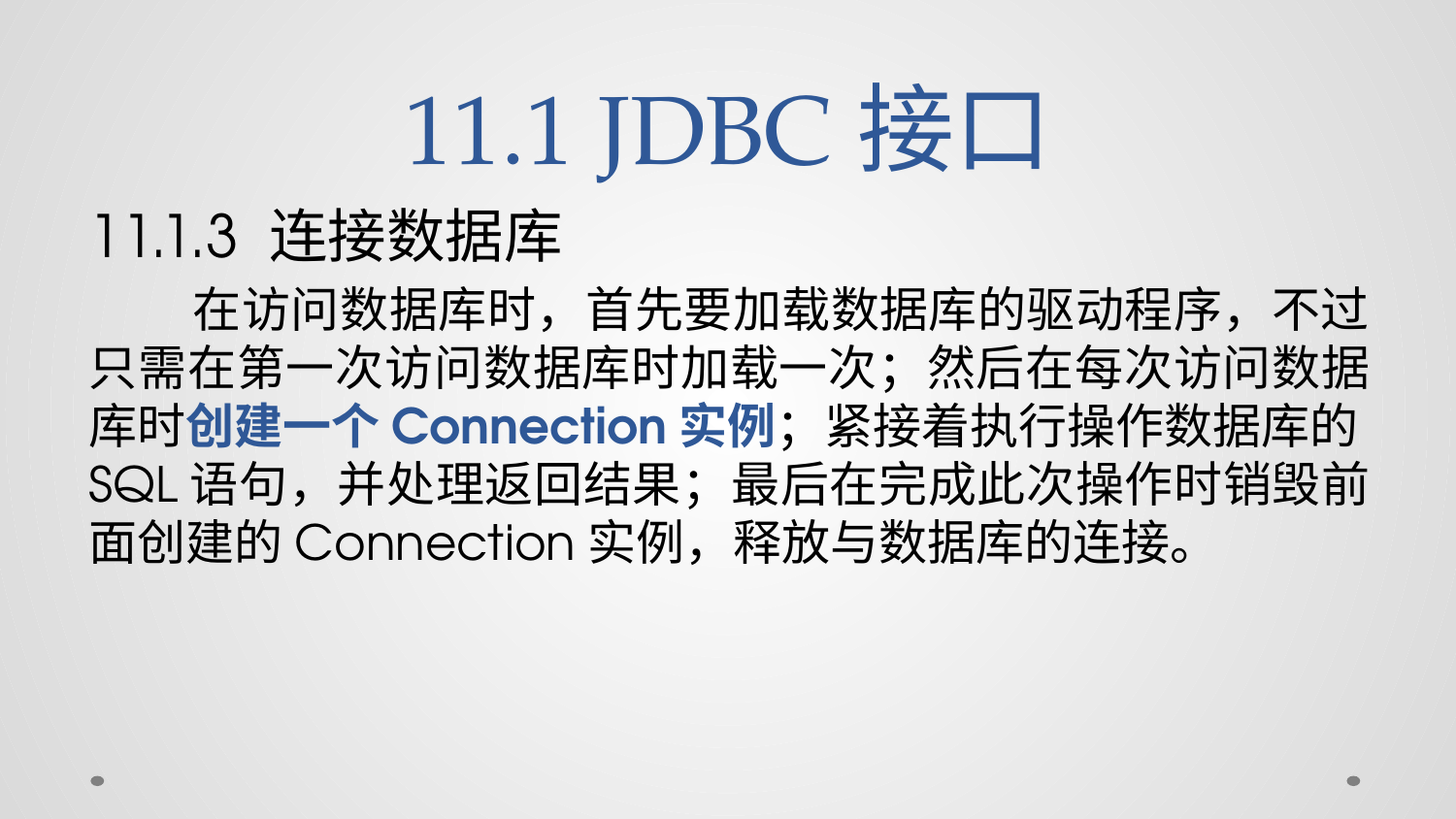

# 11.1 JDBC接口
11.1.3 连接数据库
        在访问数据库时，首先要加载数据库的驱动程序，不过只需在第一次访问数据库时加载一次；然后在每次访问数据库时创建一个Connection实例；紧接着执行操作数据库的SQL语句，并处理返回结果；最后在完成此次操作时销毁前面创建的Connection实例，释放与数据库的连接。